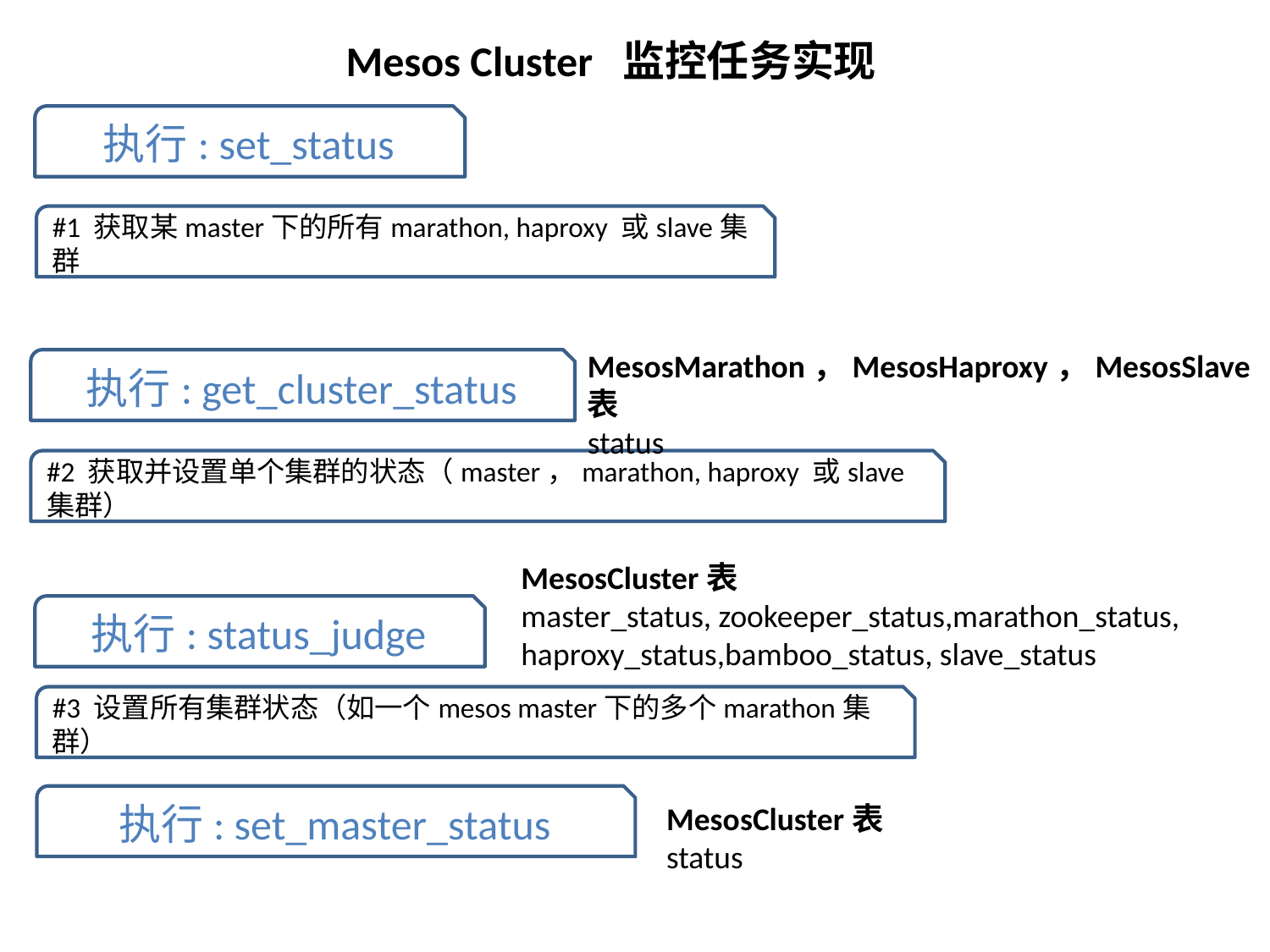

Mesos Cluster  监控任务实现
执行: set_status
#1 获取某master下的所有marathon, haproxy 或slave集群
MesosMarathon，MesosHaproxy，MesosSlave表
status
执行: get_cluster_status
#2 获取并设置单个集群的状态（master，marathon, haproxy 或slave集群）
MesosCluster表
master_status, zookeeper_status,marathon_status,
haproxy_status,bamboo_status, slave_status
执行: status_judge
#3 设置所有集群状态（如一个mesos master下的多个marathon集群）
执行: set_master_status
MesosCluster表
status